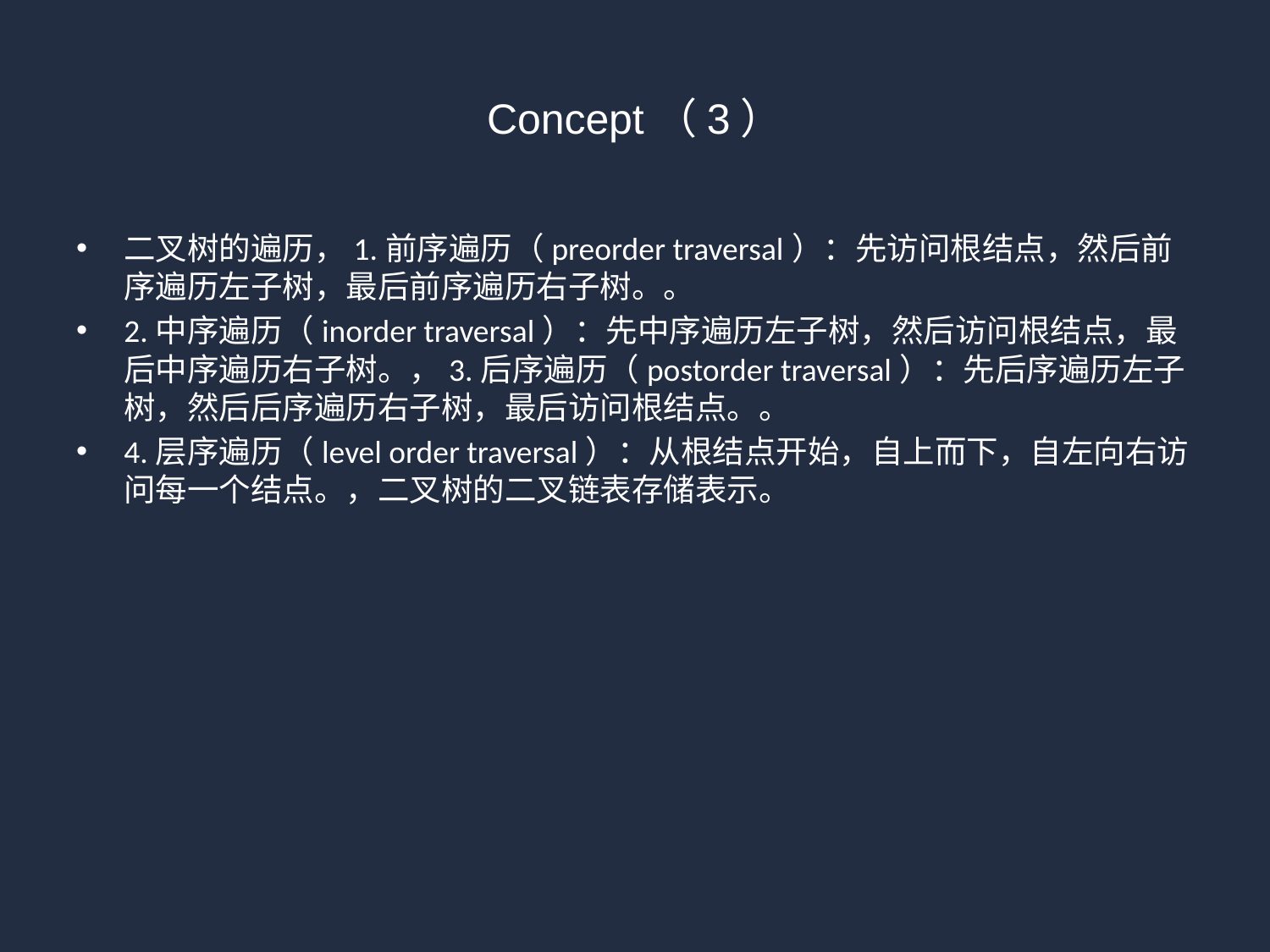

# Concept（3）
二叉树的遍历，1.前序遍历（preorder traversal）：先访问根结点，然后前序遍历左子树，最后前序遍历右子树。。
2.中序遍历（inorder traversal）：先中序遍历左子树，然后访问根结点，最后中序遍历右子树。，3.后序遍历（postorder traversal）：先后序遍历左子树，然后后序遍历右子树，最后访问根结点。。
4.层序遍历（level order traversal）：从根结点开始，自上而下，自左向右访问每一个结点。，二叉树的二叉链表存储表示。